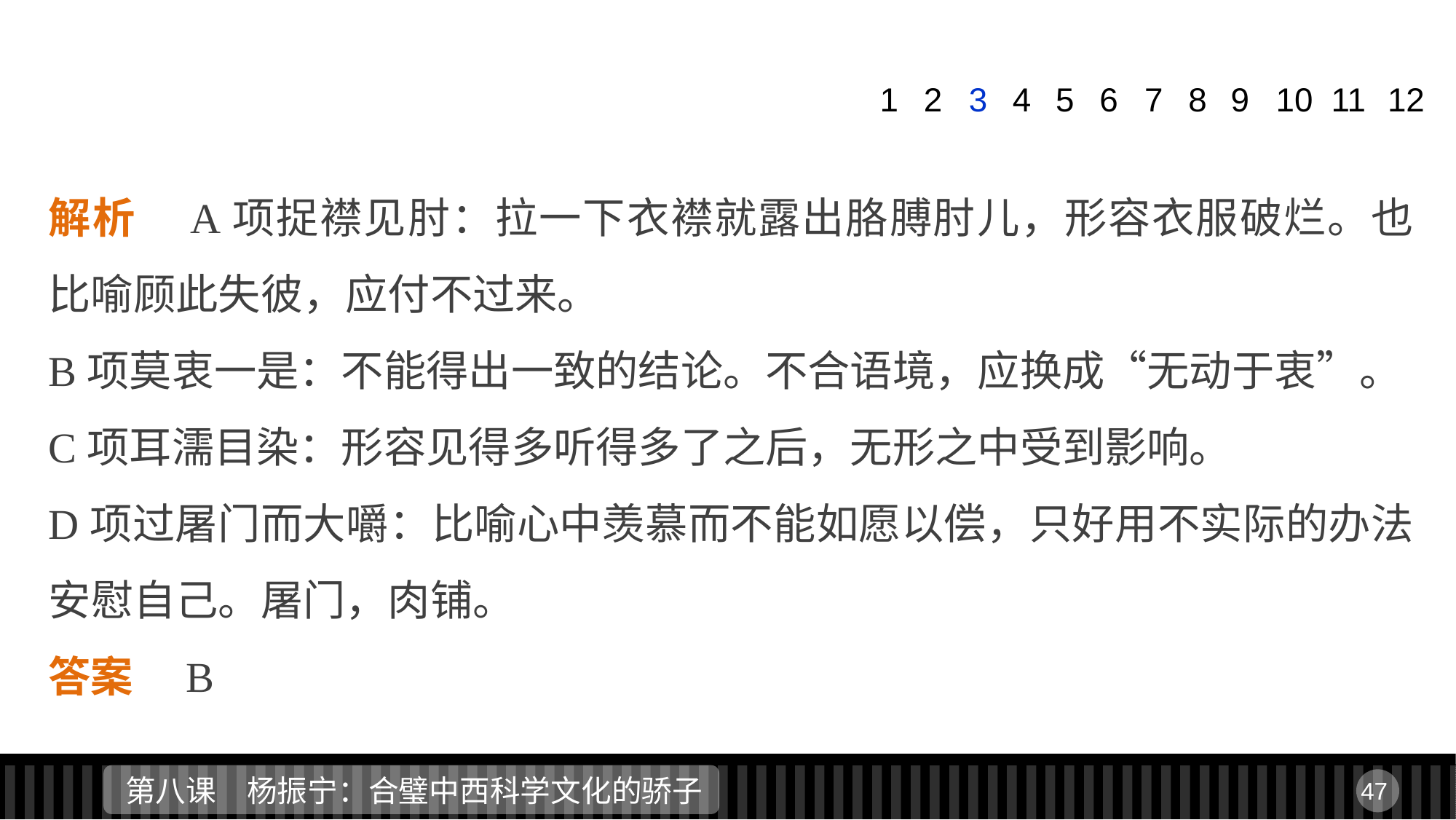

1
2
3
4
5
6
7
8
9
11
12
10
解析　A项捉襟见肘：拉一下衣襟就露出胳膊肘儿，形容衣服破烂。也比喻顾此失彼，应付不过来。
B项莫衷一是：不能得出一致的结论。不合语境，应换成“无动于衷”。
C项耳濡目染：形容见得多听得多了之后，无形之中受到影响。
D项过屠门而大嚼：比喻心中羡慕而不能如愿以偿，只好用不实际的办法安慰自己。屠门，肉铺。
答案　B